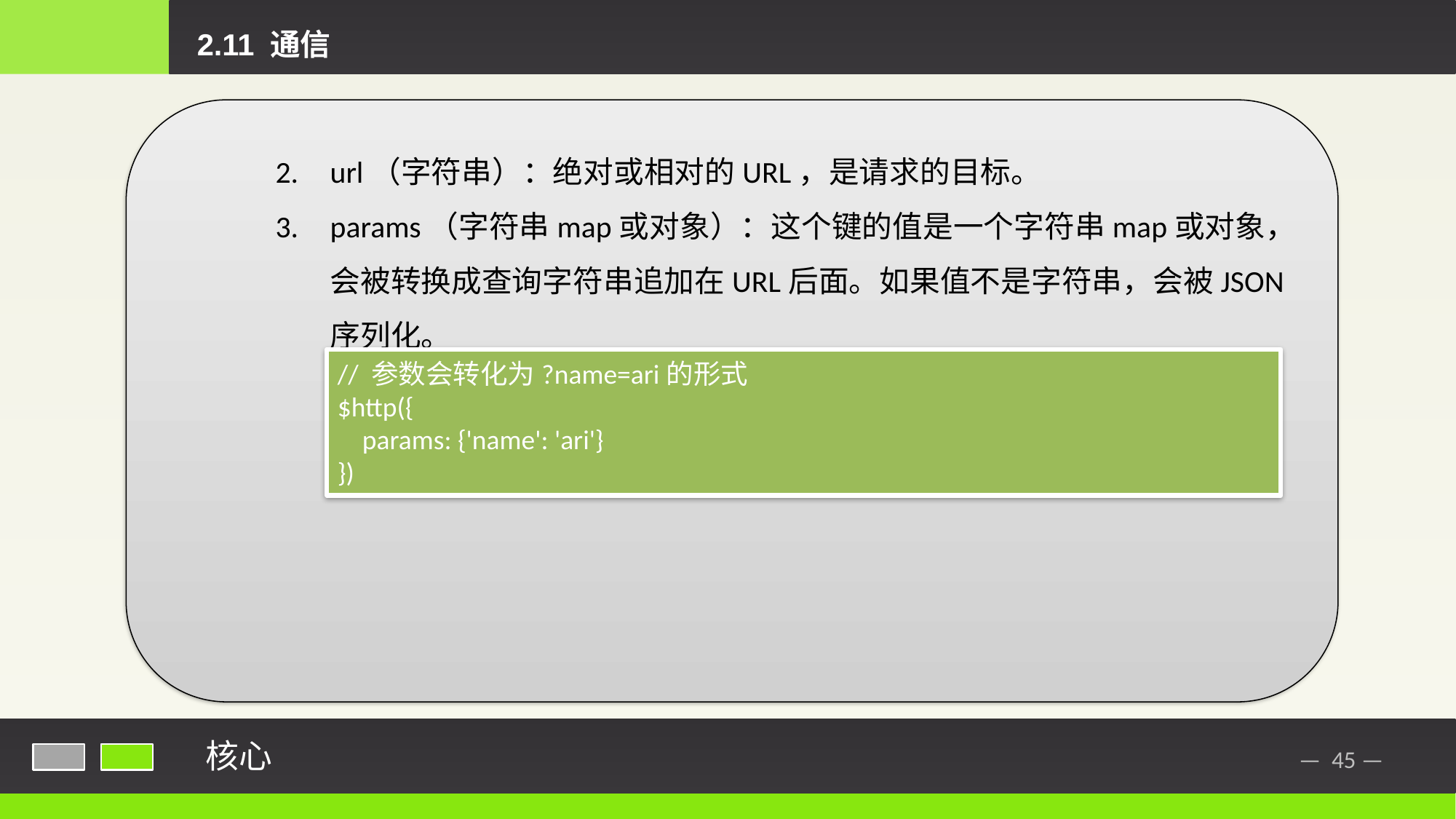

2.11 通信
url（字符串）：绝对或相对的URL，是请求的目标。
params（字符串map或对象）：这个键的值是一个字符串map或对象，会被转换成查询字符串追加在URL后面。如果值不是字符串，会被JSON序列化。

// 参数会转化为?name=ari的形式
$http({
    params: {'name': 'ari'}
})